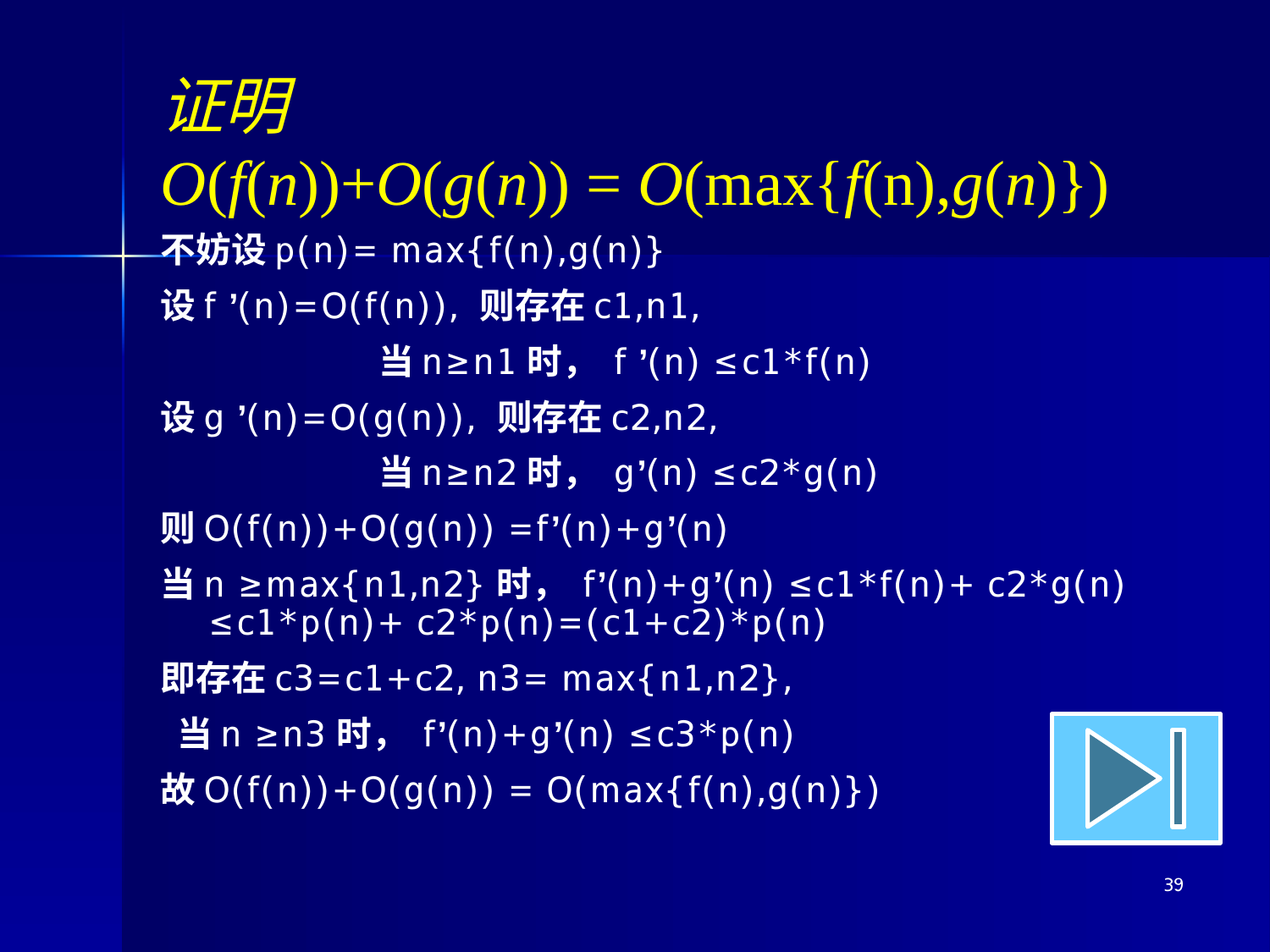

# 证明 O(f(n))+O(g(n)) = O(max{f(n),g(n)})
不妨设p(n)= max{f(n),g(n)}
设f ’(n)=O(f(n)), 则存在c1,n1,
                          当n≥n1时， f ’(n) ≤c1*f(n)
设g ’(n)=O(g(n)), 则存在c2,n2,
                          当n≥n2时， g’(n) ≤c2*g(n)
则O(f(n))+O(g(n)) =f’(n)+g’(n)
当n ≥max{n1,n2}时， f’(n)+g’(n) ≤c1*f(n)+ c2*g(n) ≤c1*p(n)+ c2*p(n)=(c1+c2)*p(n)
即存在c3=c1+c2, n3= max{n1,n2},
 当n ≥n3时， f’(n)+g’(n) ≤c3*p(n)
故O(f(n))+O(g(n)) = O(max{f(n),g(n)})

39